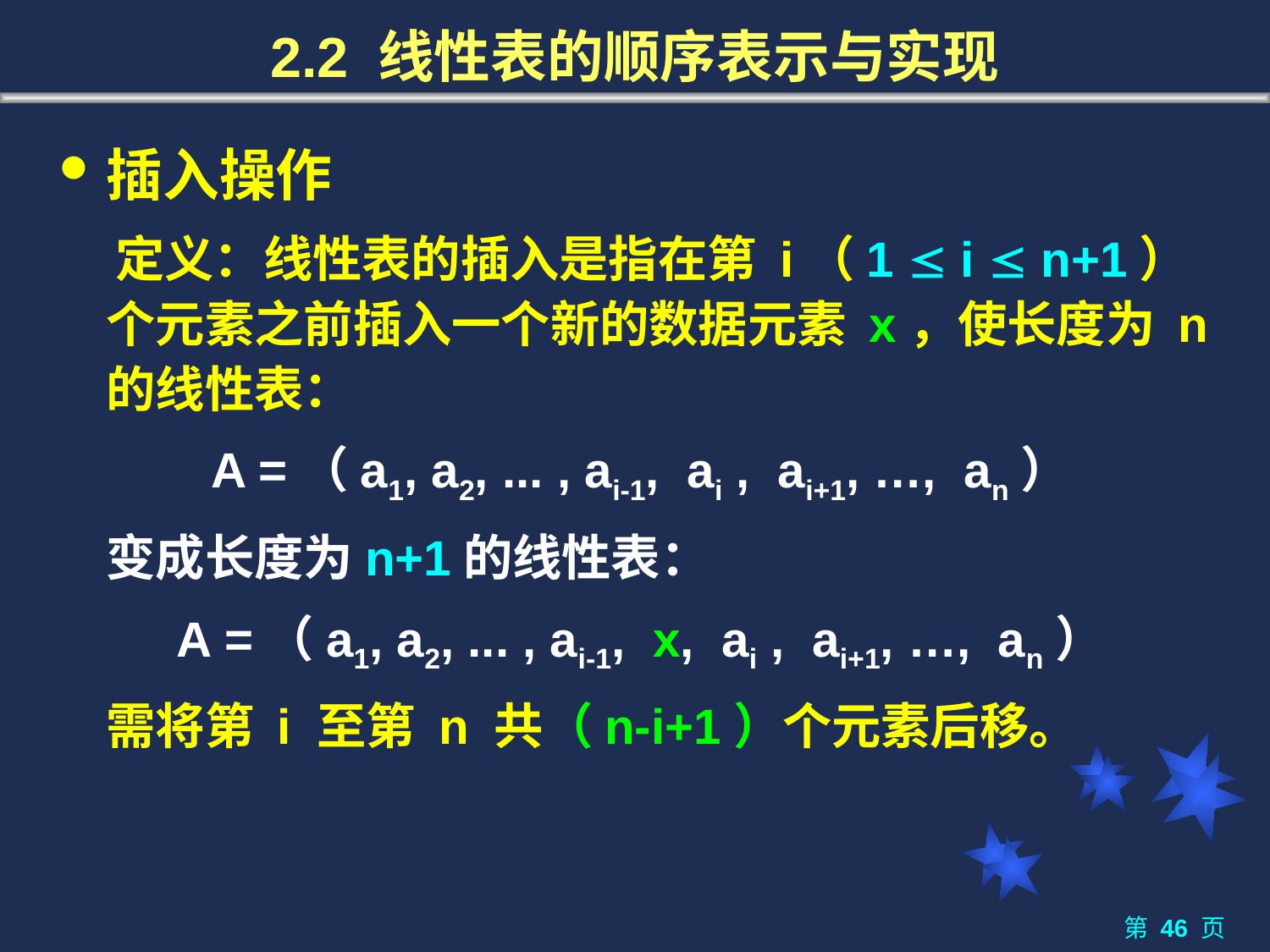

# 2.2 线性表的顺序表示与实现
插入操作
    定义：线性表的插入是指在第 i（1 ≤ i ≤ n+1）个元素之前插入一个新的数据元素 x，使长度为 n 的线性表：
A =（a1, a2, ... , ai-1,  ai ,  ai+1, …,  an）
	变成长度为n+1的线性表：
A =（a1, a2, ... , ai-1,  x,  ai ,  ai+1, …,  an）
 	需将第 i 至第 n 共（n-i+1）个元素后移。
第 46 页